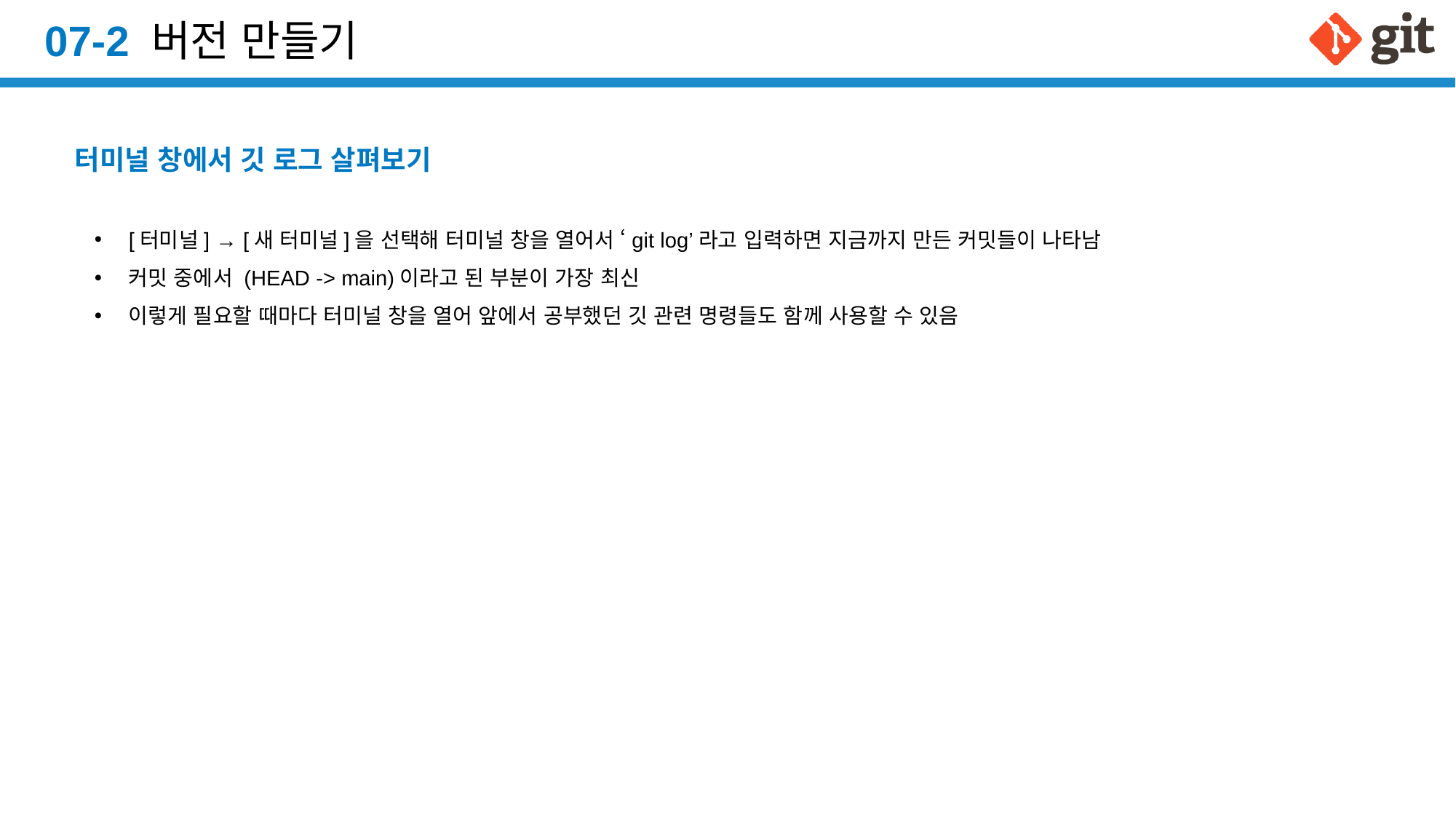

# 07-2 버전 만들기
터미널 창에서 깃 로그 살펴보기
[터미널] → [새 터미널]을 선택해 터미널 창을 열어서 ‘git log’라고 입력하면 지금까지 만든 커밋들이 나타남
커밋 중에서 (HEAD -> main)이라고 된 부분이 가장 최신
이렇게 필요할 때마다 터미널 창을 열어 앞에서 공부했던 깃 관련 명령들도 함께 사용할 수 있음